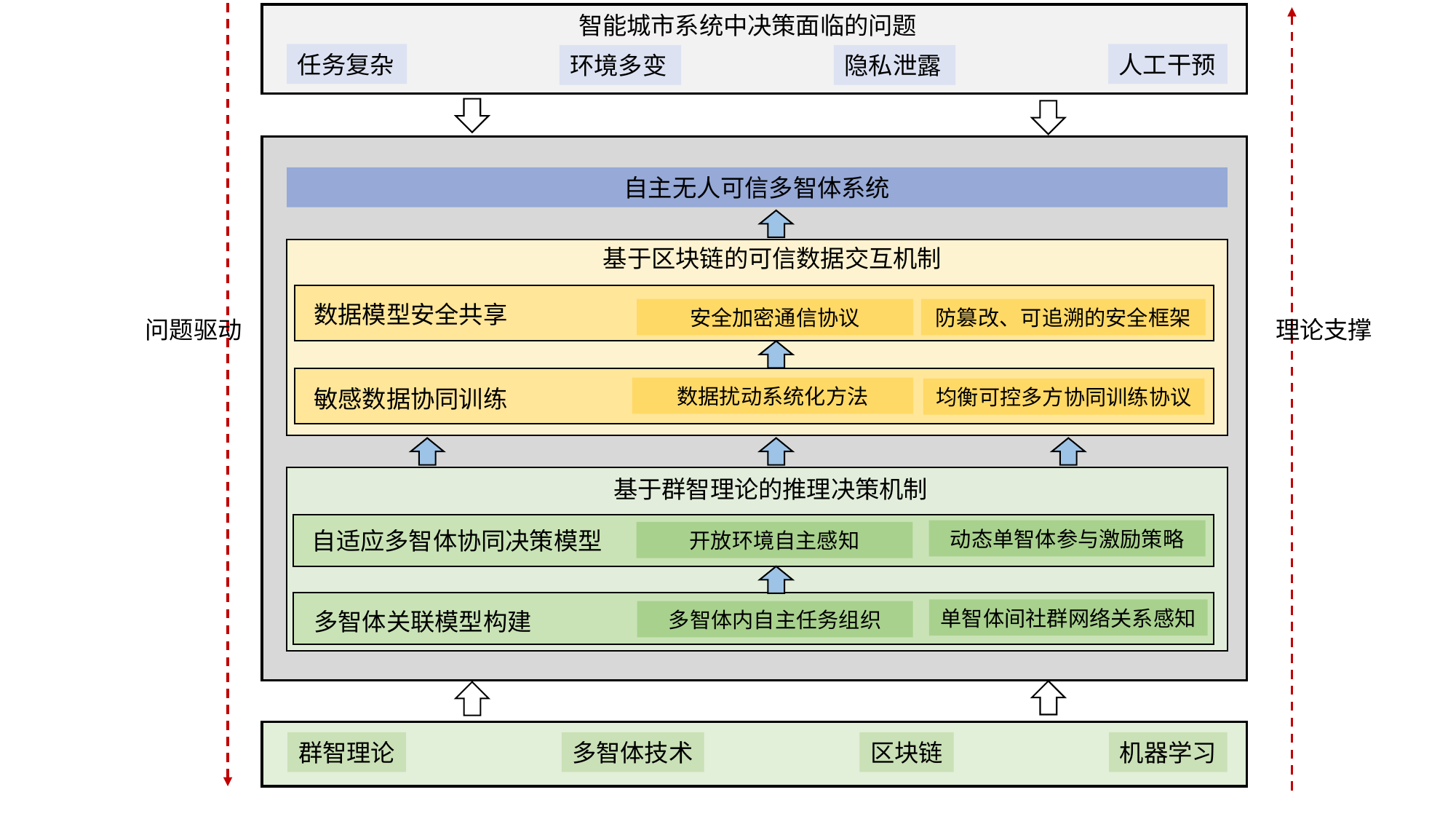

智能城市系统中决策面临的问题
任务复杂
人工干预
环境多变
隐私泄露

自主无人可信多智体系统

基于区块链的可信数据交互机制

数据模型安全共享
安全加密通信协议
防篡改、可追溯的安全框架
问题驱动
理论支撑

数据扰动系统化方法
敏感数据协同训练
均衡可控多方协同训练协议

基于群智理论的推理决策机制

自适应多智体协同决策模型
动态单智体参与激励策略
开放环境自主感知

单智体间社群网络关系感知
多智体关联模型构建
多智体内自主任务组织

群智理论
多智体技术
区块链
机器学习